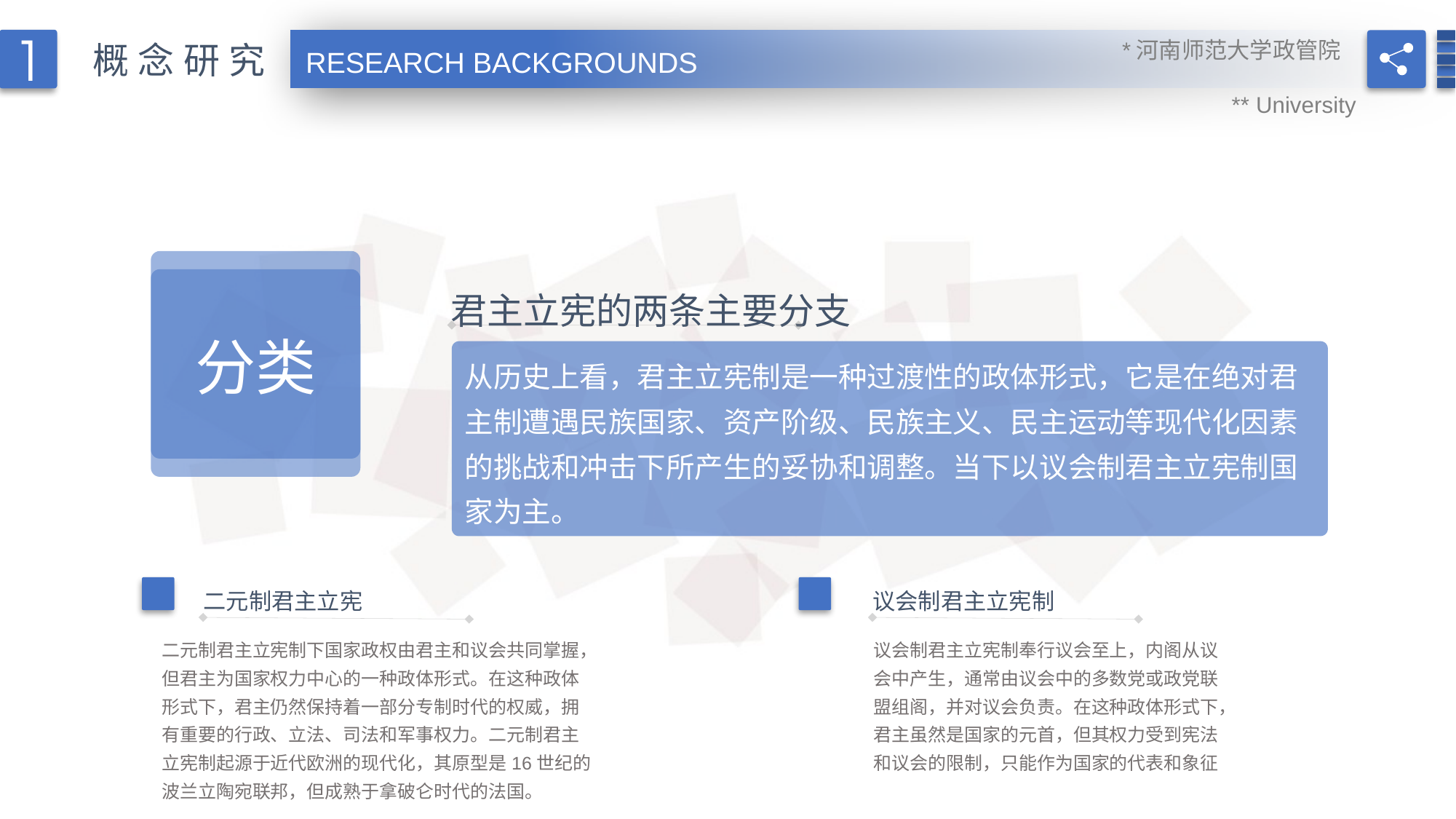

1
*河南师范大学政管院
** University

概念研究
RESEARCH BACKGROUNDS
分类

君主立宪的两条主要分支
从历史上看，君主立宪制是一种过渡性的政体形式，它是在绝对君主制遭遇民族国家、资产阶级、民族主义、民主运动等现代化因素的挑战和冲击下所产生的妥协和调整。当下以议会制君主立宪制国家为主。
二元制君主立宪
议会制君主立宪制

二元制君主立宪制下国家政权由君主和议会共同掌握，但君主为国家权力中心的一种政体形式。在这种政体形式下，君主仍然保持着一部分专制时代的权威，拥有重要的行政、立法、司法和军事权力。二元制君主立宪制起源于近代欧洲的现代化，其原型是16世纪的波兰立陶宛联邦，但成熟于拿破仑时代的法国。
议会制君主立宪制奉行议会至上，内阁从议会中产生，通常由议会中的多数党或政党联盟组阁，并对议会负责。在这种政体形式下，君主虽然是国家的元首，但其权力受到宪法和议会的限制，只能作为国家的代表和象征